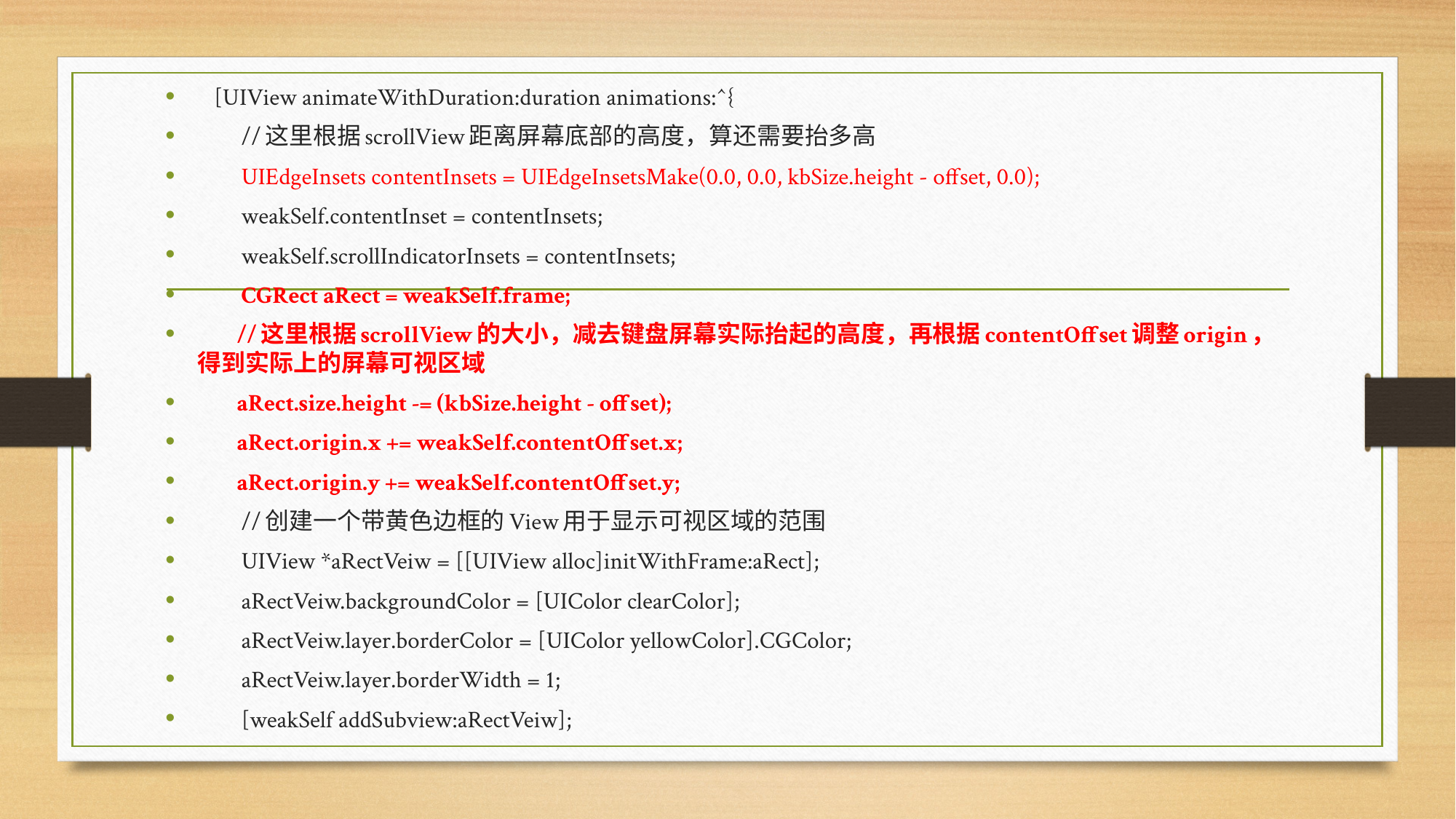

[UIView animateWithDuration:duration animations:^{
        //这里根据scrollView距离屏幕底部的高度，算还需要抬多高
        UIEdgeInsets contentInsets = UIEdgeInsetsMake(0.0, 0.0, kbSize.height - offset, 0.0);
        weakSelf.contentInset = contentInsets;
        weakSelf.scrollIndicatorInsets = contentInsets;
        CGRect aRect = weakSelf.frame;
        //这里根据scrollView的大小，减去键盘屏幕实际抬起的高度，再根据contentOffset调整origin，得到实际上的屏幕可视区域
        aRect.size.height -= (kbSize.height - offset);
        aRect.origin.x += weakSelf.contentOffset.x;
        aRect.origin.y += weakSelf.contentOffset.y;
        //创建一个带黄色边框的View用于显示可视区域的范围
        UIView *aRectVeiw = [[UIView alloc]initWithFrame:aRect];
        aRectVeiw.backgroundColor = [UIColor clearColor];
        aRectVeiw.layer.borderColor = [UIColor yellowColor].CGColor;
        aRectVeiw.layer.borderWidth = 1;
        [weakSelf addSubview:aRectVeiw];